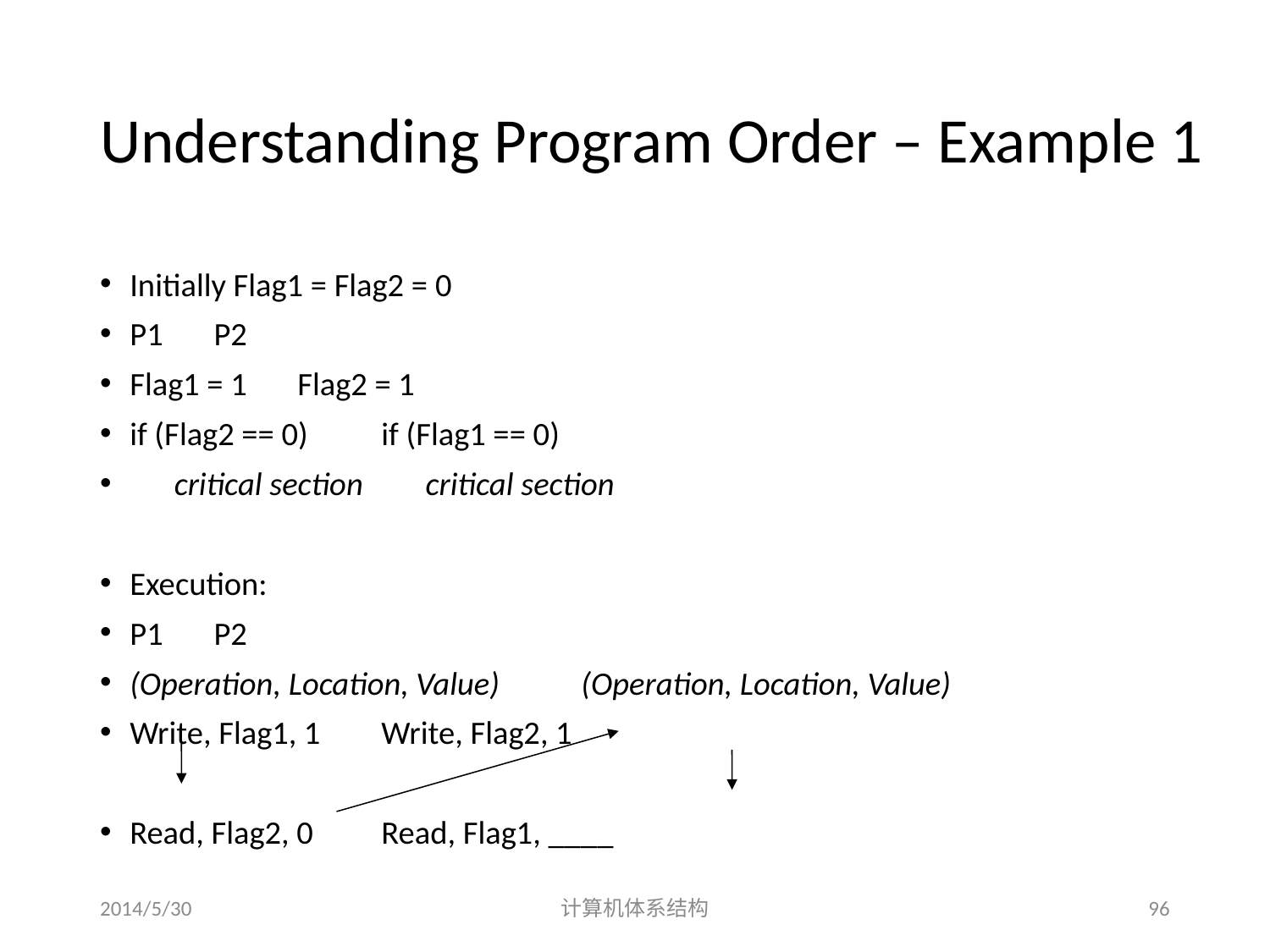

# Understanding Program Order – Example 1
Initially Flag1 = Flag2 = 0
P1 					P2
Flag1 = 1 				Flag2 = 1
if (Flag2 == 0) 				if (Flag1 == 0)
      critical section 			      critical section

Execution:
P1 					P2
(Operation, Location, Value)           (Operation, Location, Value)
Write, Flag1, 1 			Write, Flag2, 1

Read, Flag2, 0 			Read, Flag1, ____

2014/5/30
计算机体系结构
96